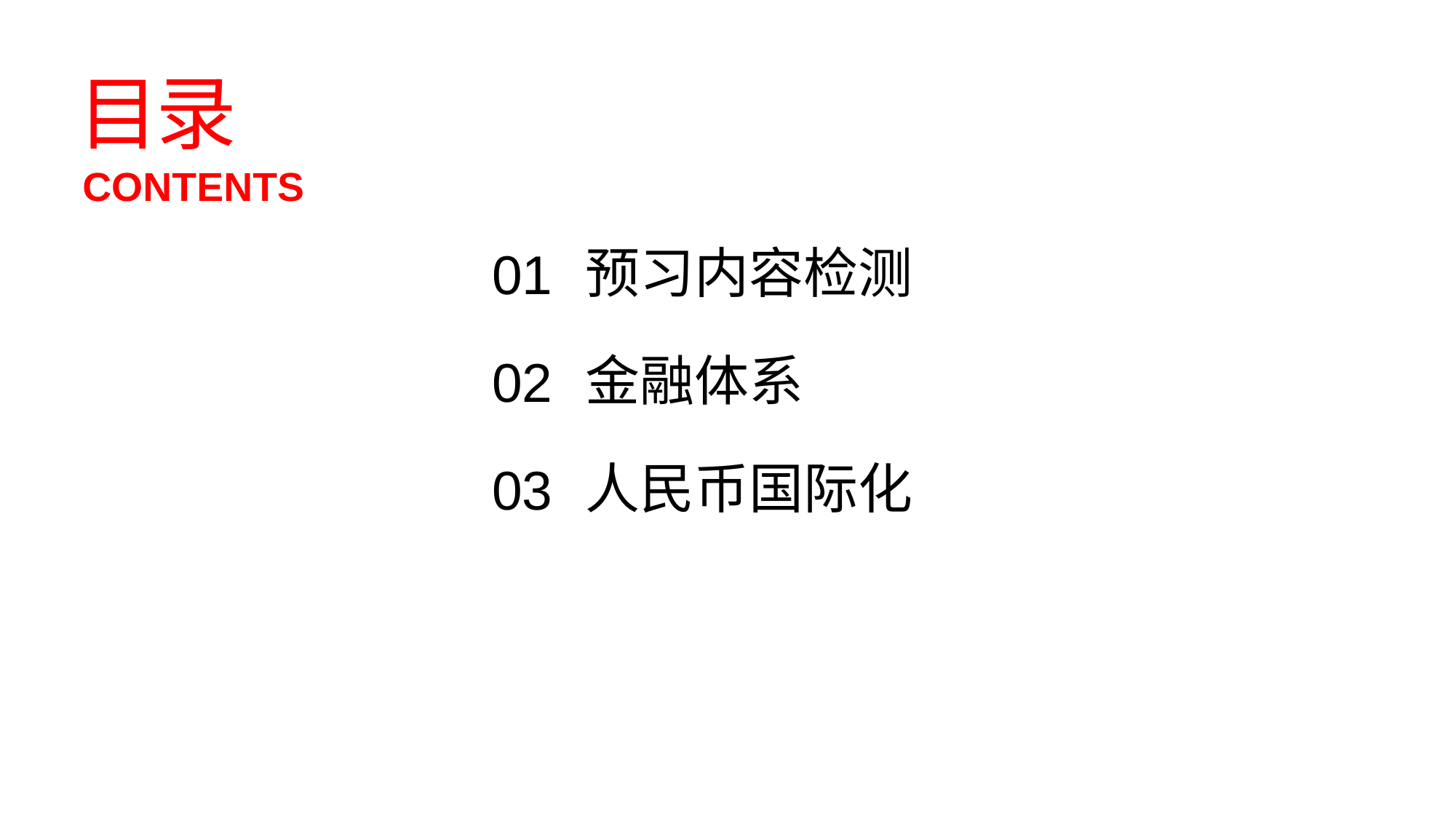

目录
CONTENTS
预习内容检测
01
金融体系
02
人民币国际化
03